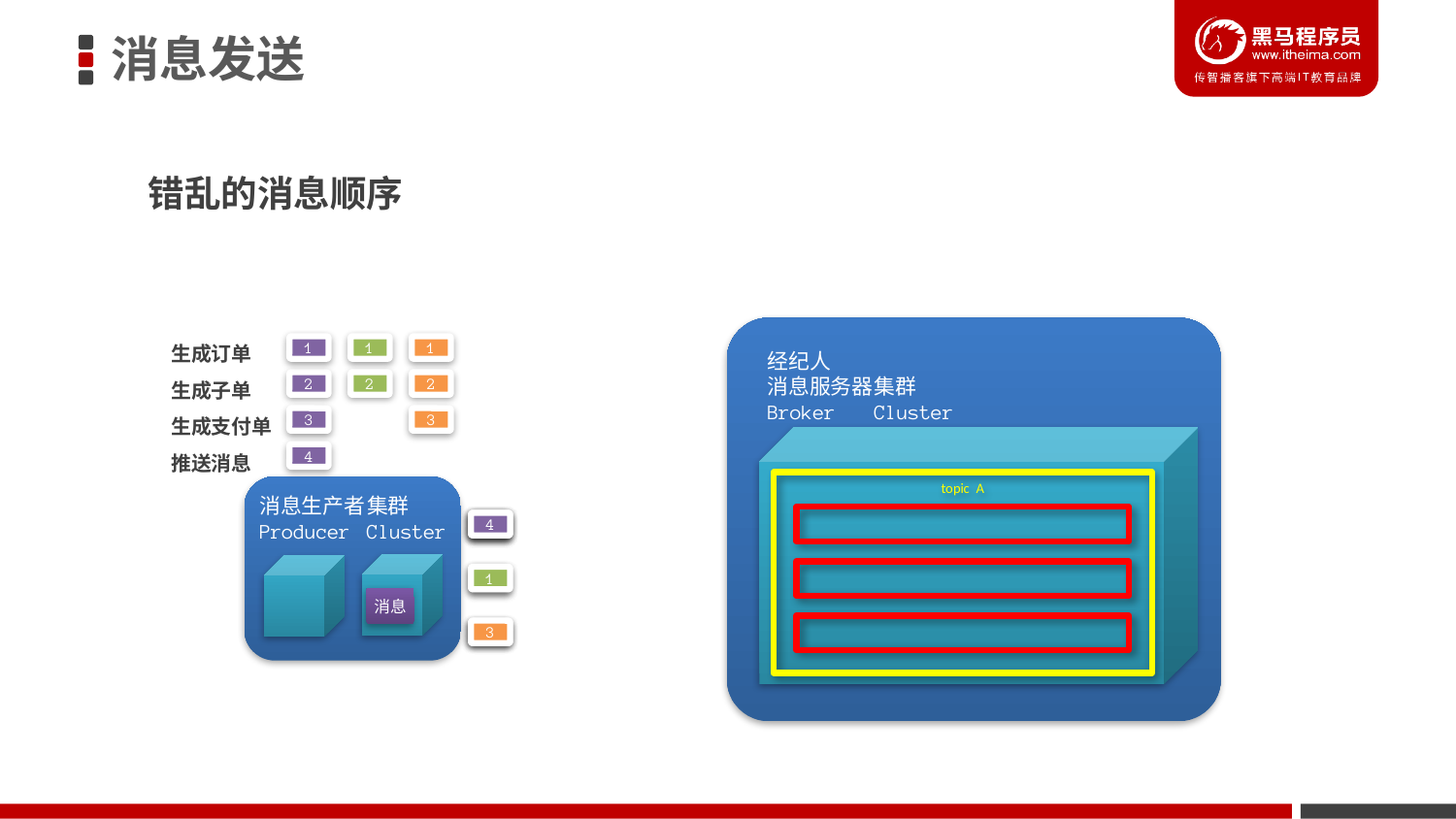

消息发送
错乱的消息顺序

生成订单
生成子单
生成支付单
推送消息
1
1
1
经纪人
消息服务器
Broker
集群
Cluster
2
2
2
3
3

4
topic  A

消息生产者
Producer
集群
Cluster

消息

2
1
3
4

2
1

2
1
3